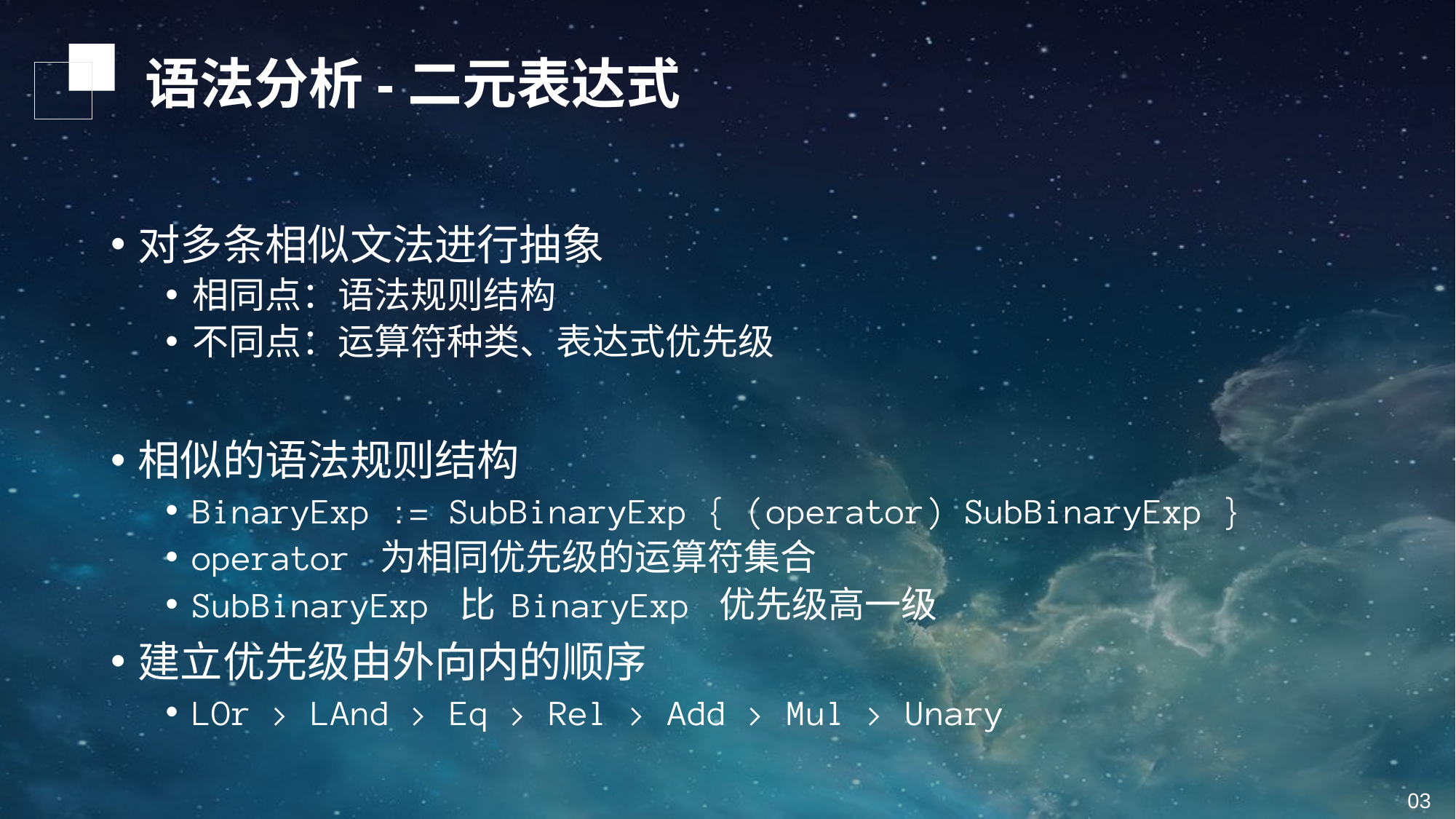

语法分析-二元表达式

对多条相似文法进行抽象
相同点：语法规则结构
不同点：运算符种类、表达式优先级

相似的语法规则结构
BinaryExp := SubBinaryExp { (operator) SubBinaryExp }
operator 为相同优先级的运算符集合
SubBinaryExp 比 BinaryExp 优先级高一级
建立优先级由外向内的顺序
LOr > LAnd > Eq > Rel > Add > Mul > Unary
03